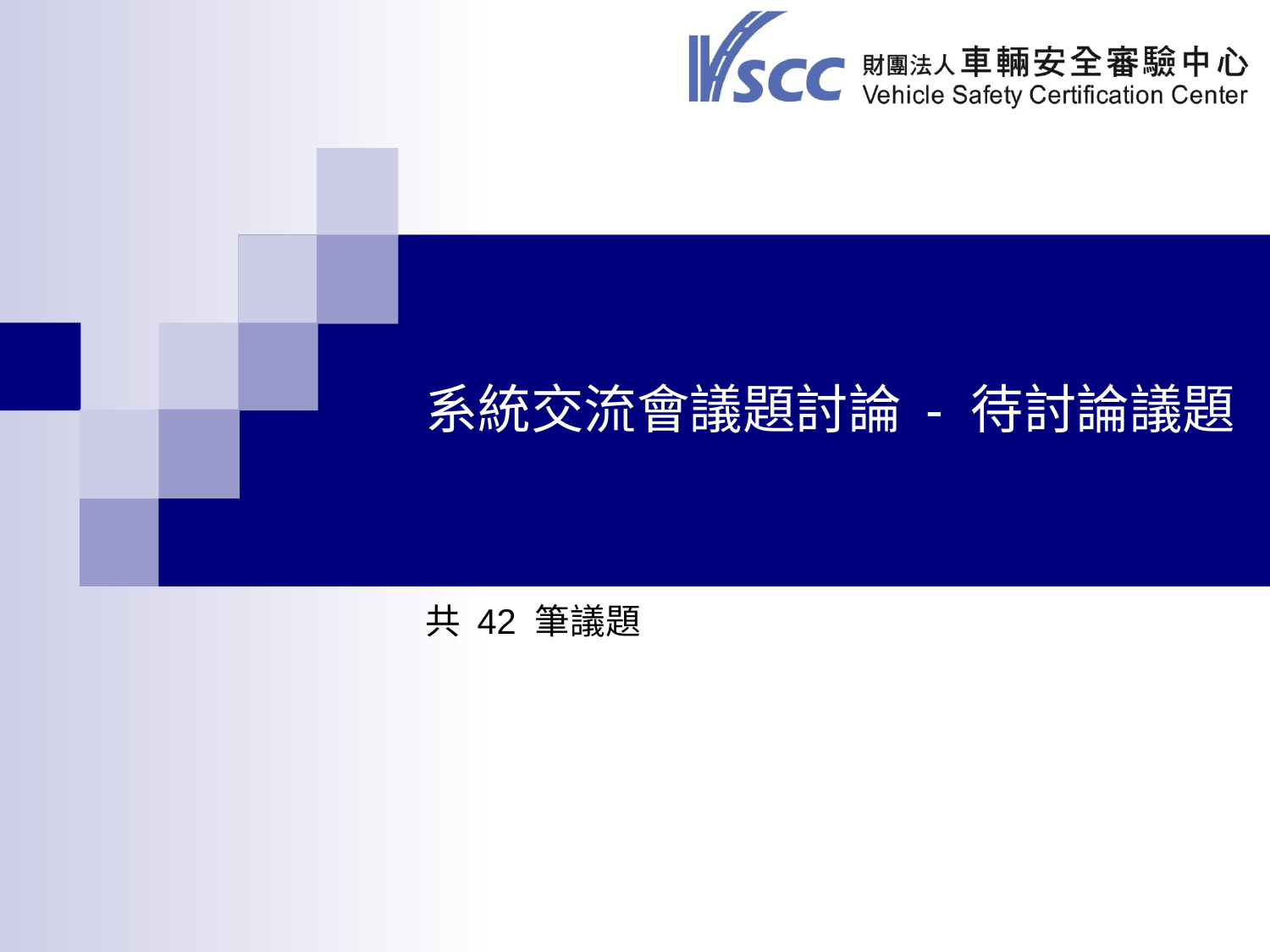

# 系統交流會議題討論 - 待討論議題
共 42 筆議題